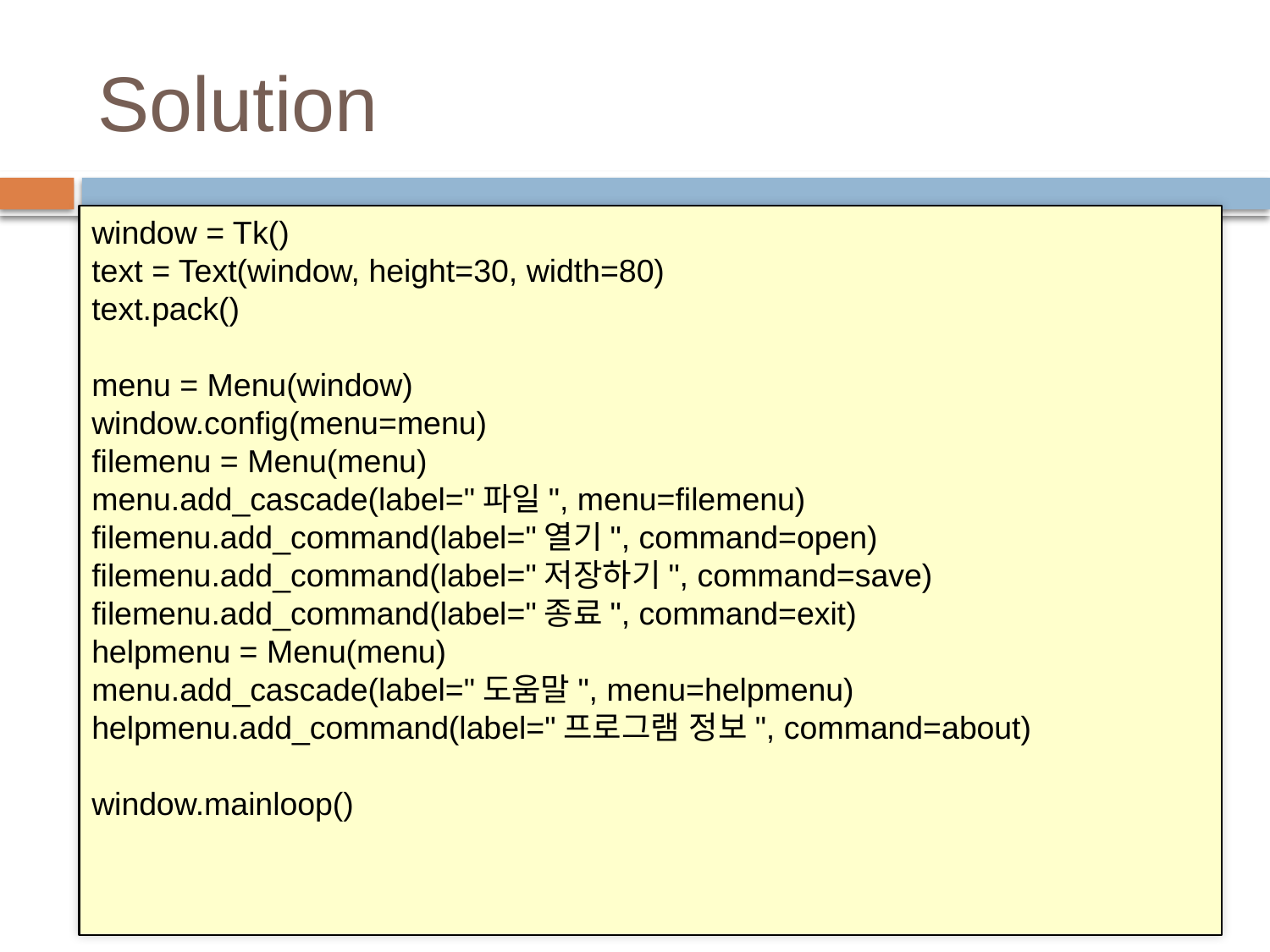

# Solution
window = Tk()
text = Text(window, height=30, width=80)
text.pack()

menu = Menu(window)
window.config(menu=menu)
filemenu = Menu(menu)
menu.add_cascade(label="파일", menu=filemenu)
filemenu.add_command(label="열기", command=open)
filemenu.add_command(label="저장하기", command=save)
filemenu.add_command(label="종료", command=exit)
helpmenu = Menu(menu)
menu.add_cascade(label="도움말", menu=helpmenu)
helpmenu.add_command(label="프로그램 정보", command=about)

window.mainloop()